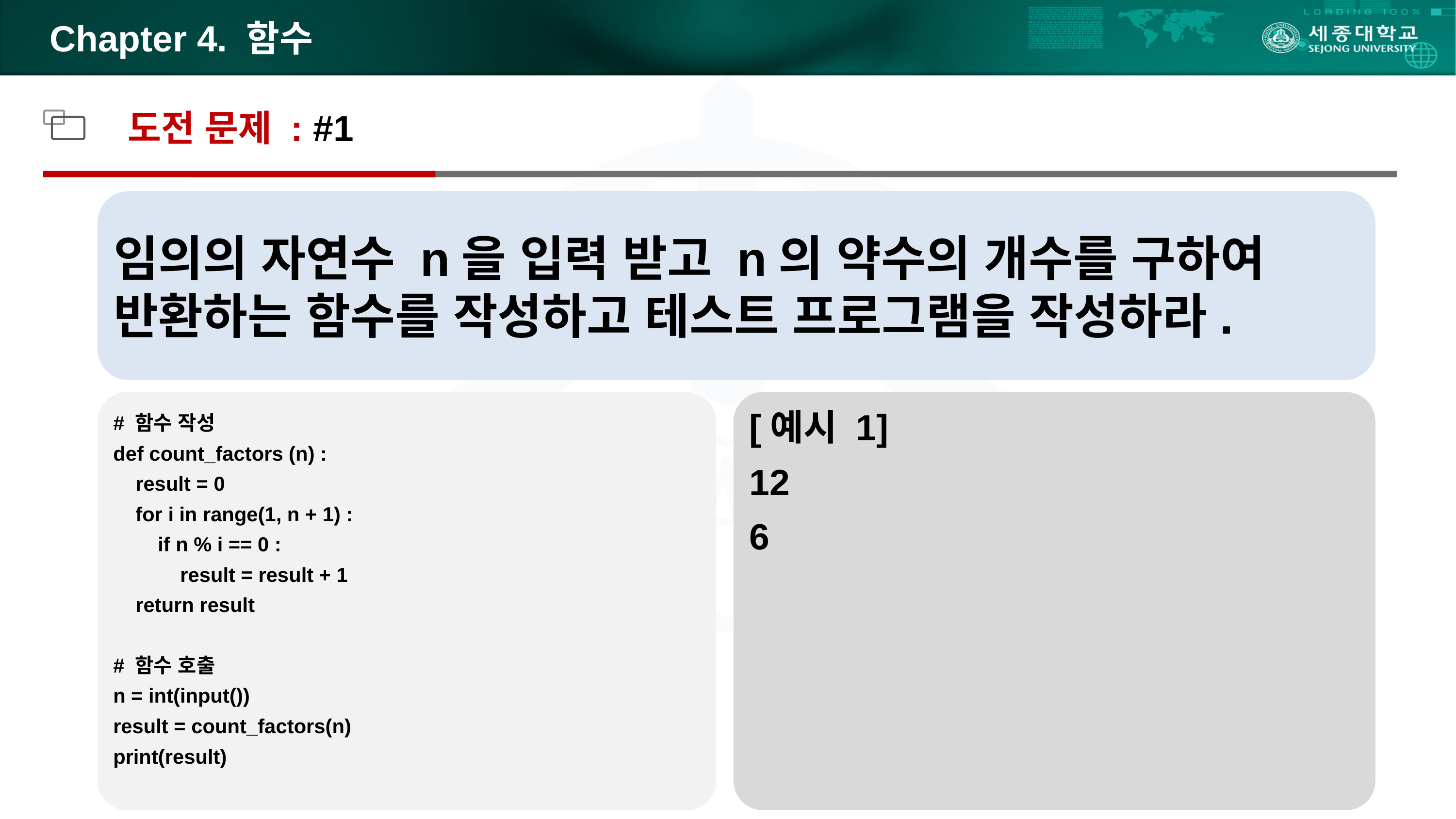

# Chapter 4. 함수
도전 문제 : #1
임의의 자연수 n을 입력 받고 n의 약수의 개수를 구하여 반환하는 함수를 작성하고 테스트 프로그램을 작성하라.
# 함수 작성
def count_factors (n) :
    result = 0
    for i in range(1, n + 1) :
        if n % i == 0 :
            result = result + 1
    return result

# 함수 호출
n = int(input())
result = count_factors(n)
print(result)
[예시 1]
12
6